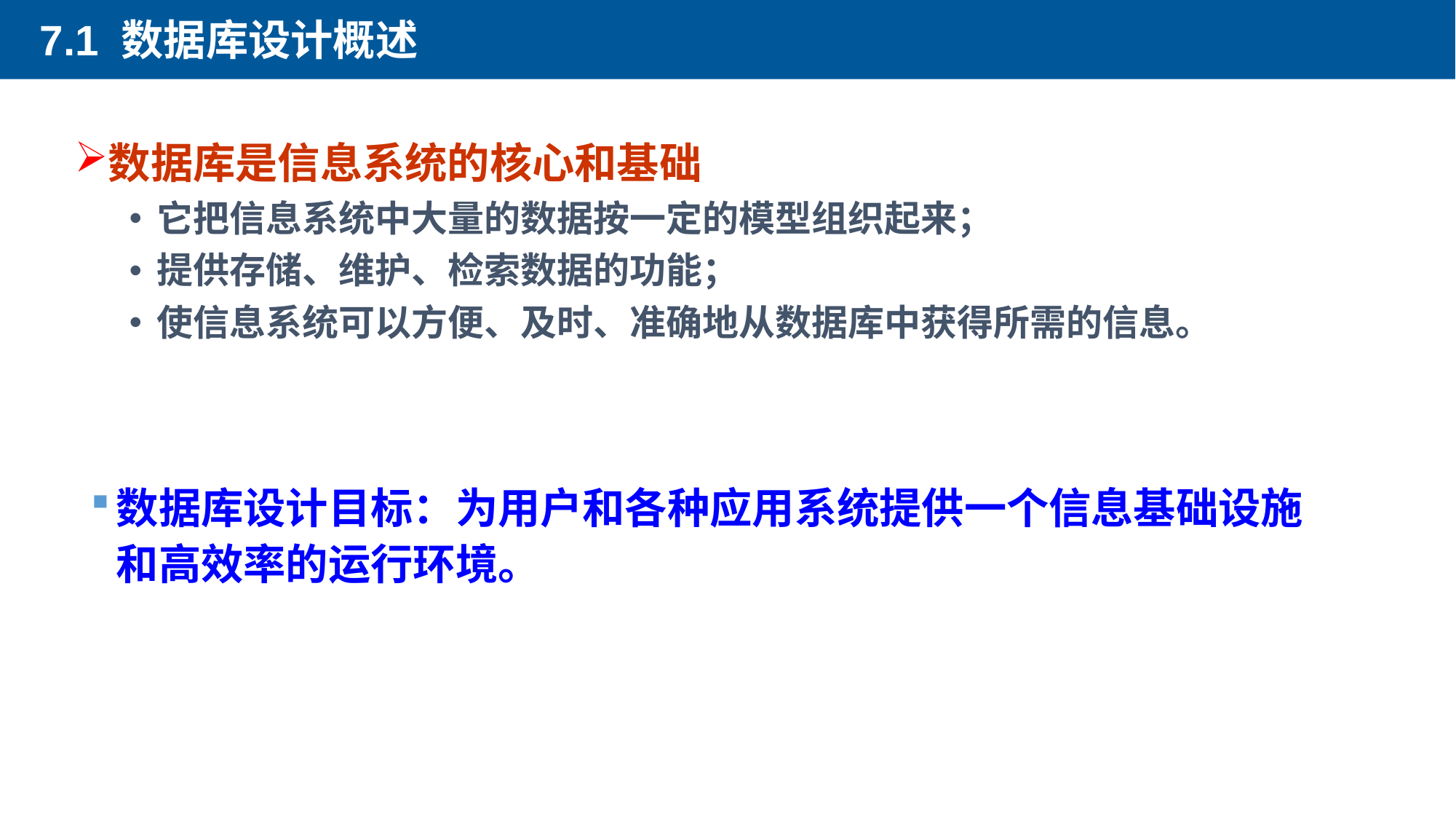

7.1 数据库设计概述

数据库是信息系统的核心和基础
它把信息系统中大量的数据按一定的模型组织起来；
提供存储、维护、检索数据的功能；
使信息系统可以方便、及时、准确地从数据库中获得所需的信息。
数据库设计目标：为用户和各种应用系统提供一个信息基础设施和高效率的运行环境。